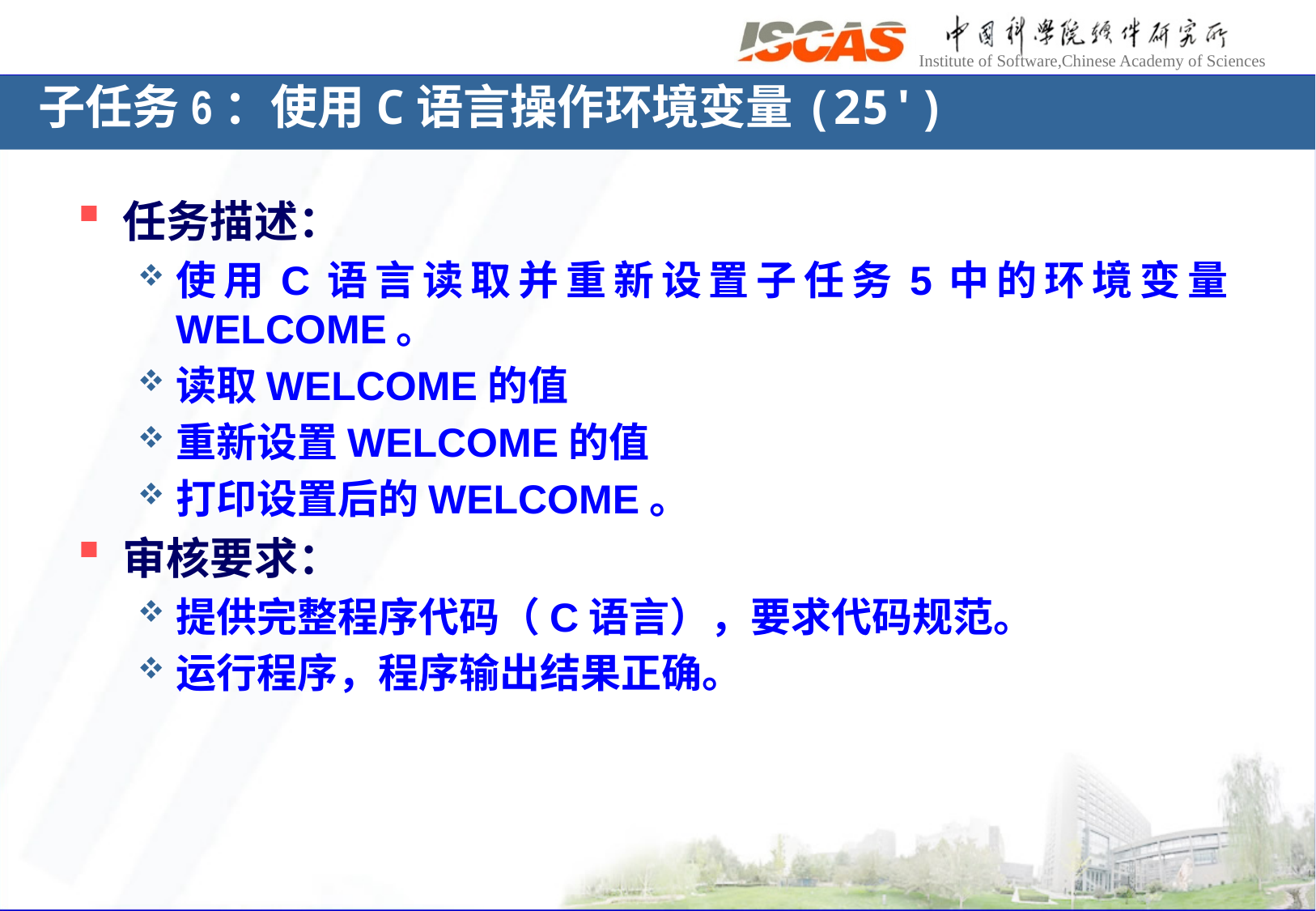

# 子任务6：使用C语言操作环境变量(25')
任务描述：
使用C语言读取并重新设置子任务5中的环境变量WELCOME。
读取WELCOME的值
重新设置WELCOME的值
打印设置后的WELCOME。
审核要求：
提供完整程序代码（C语言），要求代码规范。
运行程序，程序输出结果正确。